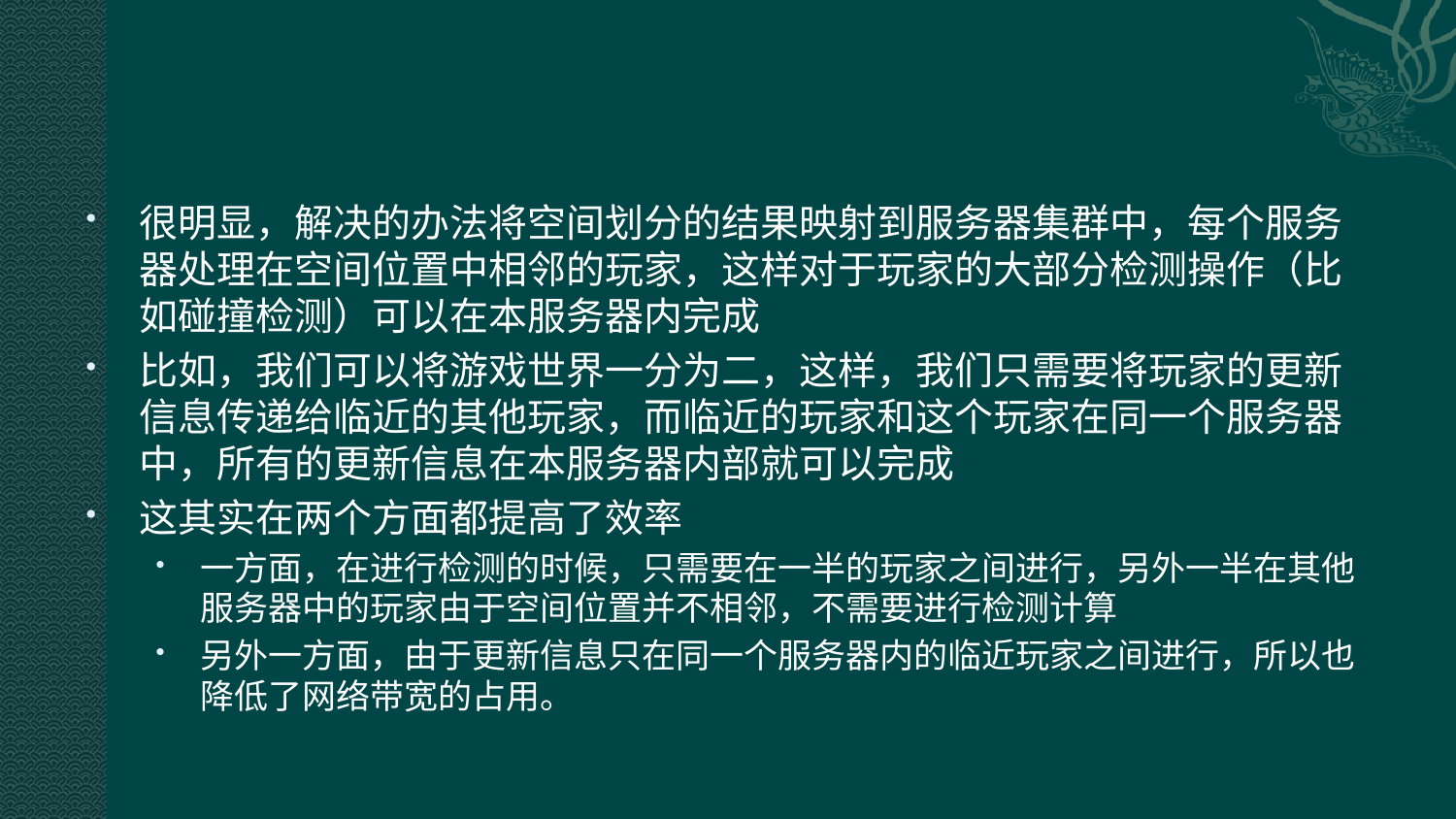

#
很明显，解决的办法将空间划分的结果映射到服务器集群中，每个服务器处理在空间位置中相邻的玩家，这样对于玩家的大部分检测操作（比如碰撞检测）可以在本服务器内完成
比如，我们可以将游戏世界一分为二，这样，我们只需要将玩家的更新信息传递给临近的其他玩家，而临近的玩家和这个玩家在同一个服务器中，所有的更新信息在本服务器内部就可以完成
这其实在两个方面都提高了效率
一方面，在进行检测的时候，只需要在一半的玩家之间进行，另外一半在其他服务器中的玩家由于空间位置并不相邻，不需要进行检测计算
另外一方面，由于更新信息只在同一个服务器内的临近玩家之间进行，所以也降低了网络带宽的占用。